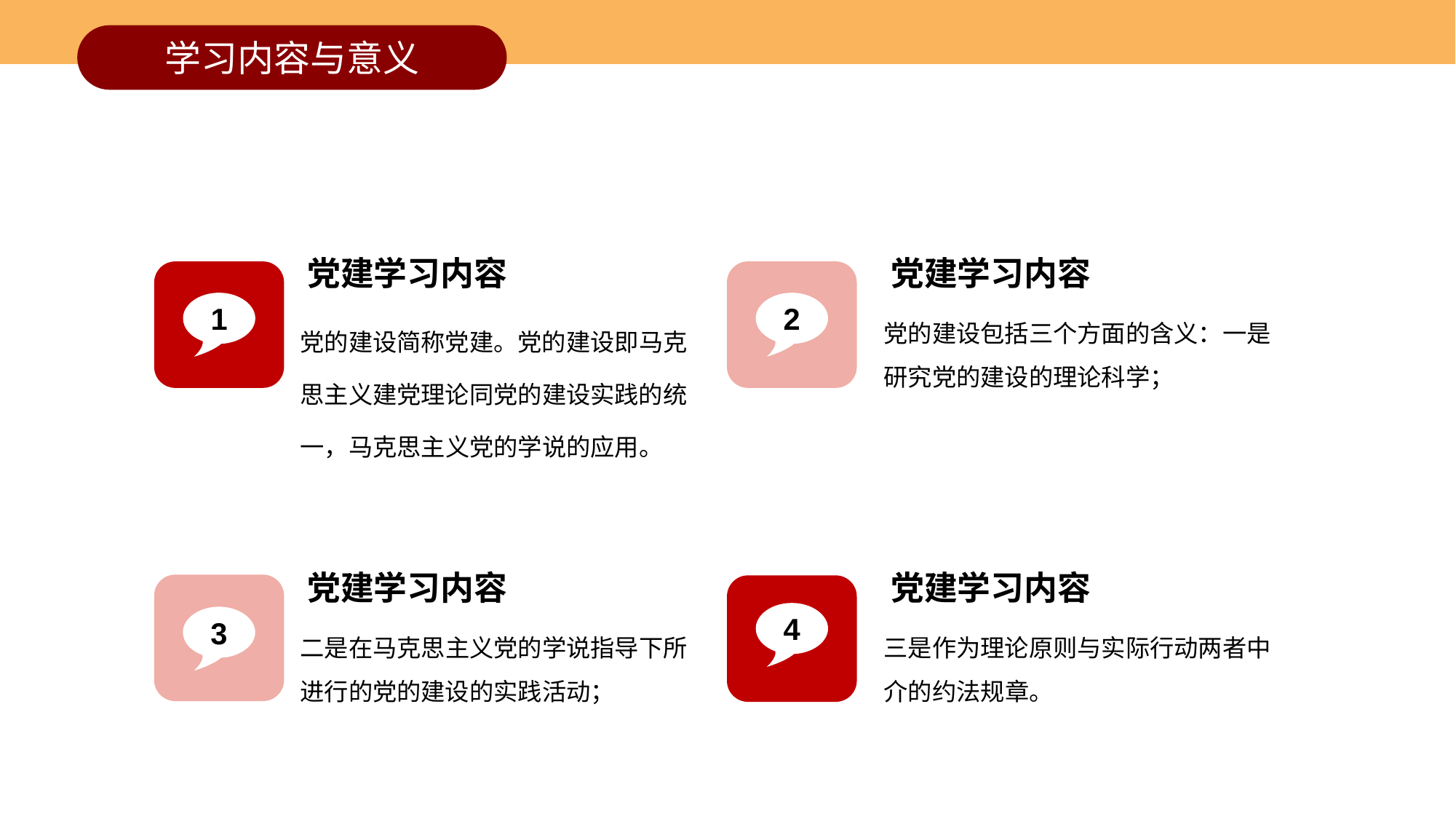

学习内容与意义
党建学习内容
党的建设简称党建。党的建设即马克思主义建党理论同党的建设实践的统一，马克思主义党的学说的应用。
党建学习内容
党的建设包括三个方面的含义：一是研究党的建设的理论科学；

1
2
党建学习内容
二是在马克思主义党的学说指导下所进行的党的建设的实践活动；
党建学习内容
三是作为理论原则与实际行动两者中介的约法规章。

4
3